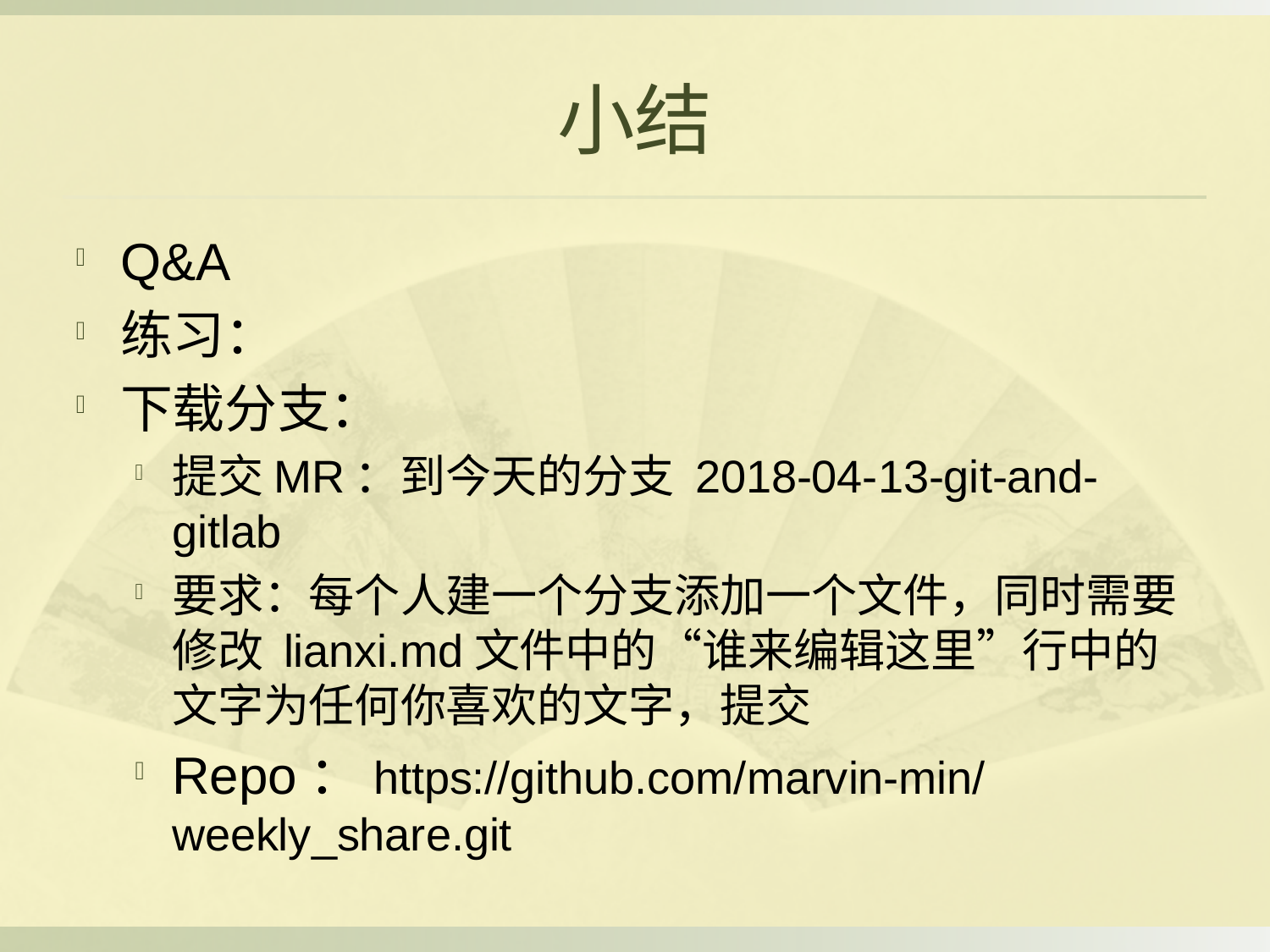

# 小结
Q&A
练习：
下载分支：
提交MR：到今天的分支 2018-04-13-git-and-gitlab
要求：每个人建一个分支添加一个文件，同时需要修改 lianxi.md文件中的“谁来编辑这里”行中的文字为任何你喜欢的文字，提交
Repo：https://github.com/marvin-min/weekly_share.git